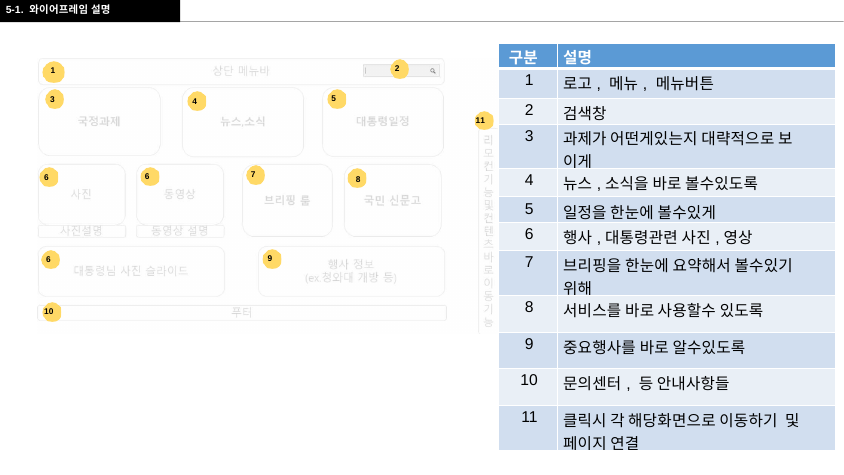

5-1. 와이어프레임 설명

| 구분 | 설명 |
| --- | --- |
| 1 | 로고, 메뉴, 메뉴버튼 |
| 2 | 검색창 |
| 3 | 과제가 어떤게있는지 대략적으로 보 이게 |
| 4 | 뉴스,소식을 바로 볼수있도록 |
| 5 | 일정을 한눈에 볼수있게 |
| 6 | 행사,대통령관련 사진,영상 |
| 7 | 브리핑을 한눈에 요약해서 볼수있기 위해 |
| 8 | 서비스를 바로 사용할수 있도록 |
| 9 | 중요행사를 바로 알수있도록 |
| 10 | 문의센터, 등 안내사항들 |
| 11 | 클릭시 각 해당화면으로 이동하기 및 페이지 연결 |

2

1

5
3

4

11

7

6
6
8

9
6

10